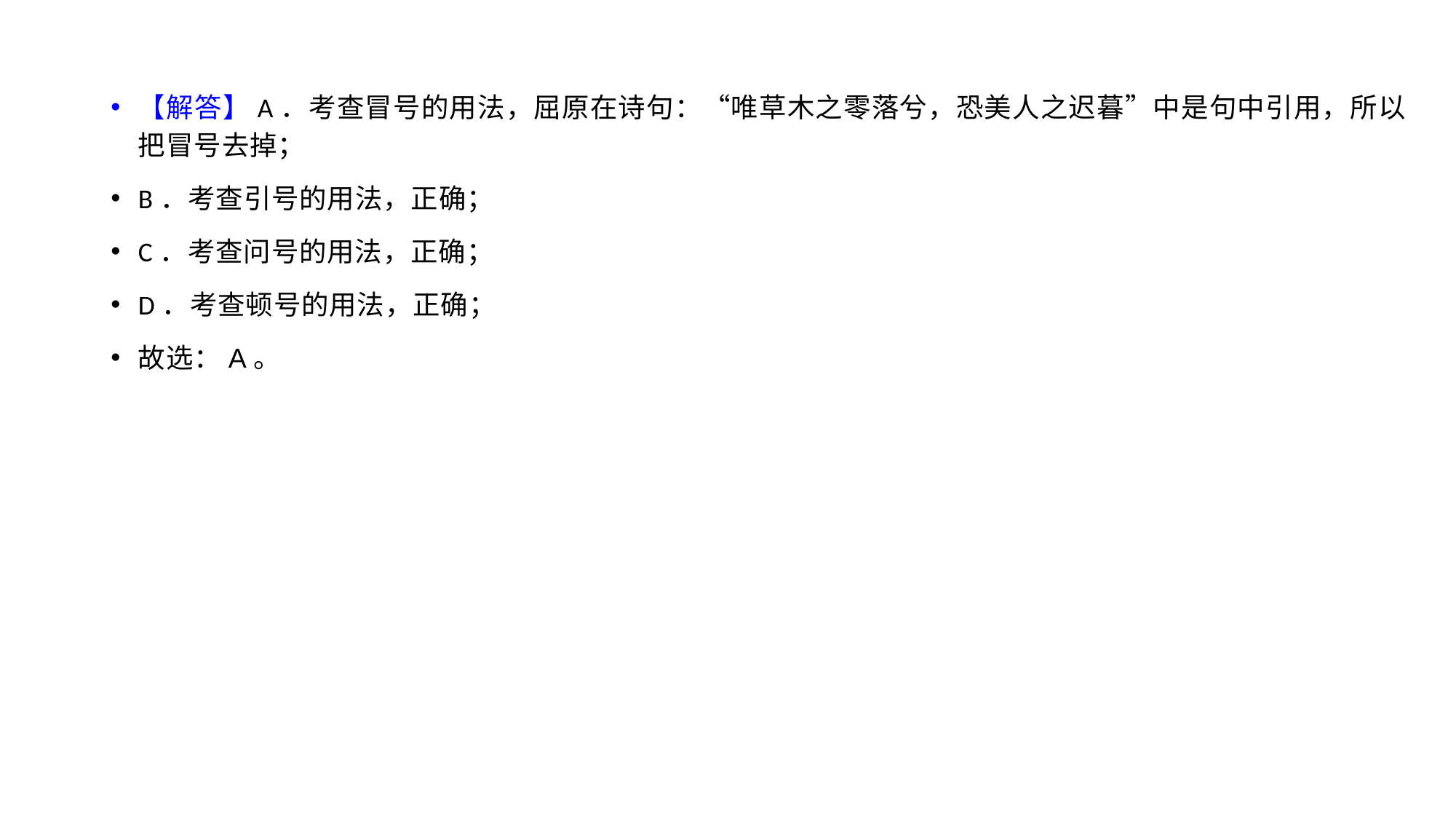

【解答】A．考查冒号的用法，屈原在诗句：“唯草木之零落兮，恐美人之迟暮”中是句中引用，所以把冒号去掉；
B．考查引号的用法，正确；
C．考查问号的用法，正确；
D．考查顿号的用法，正确；
故选：A。